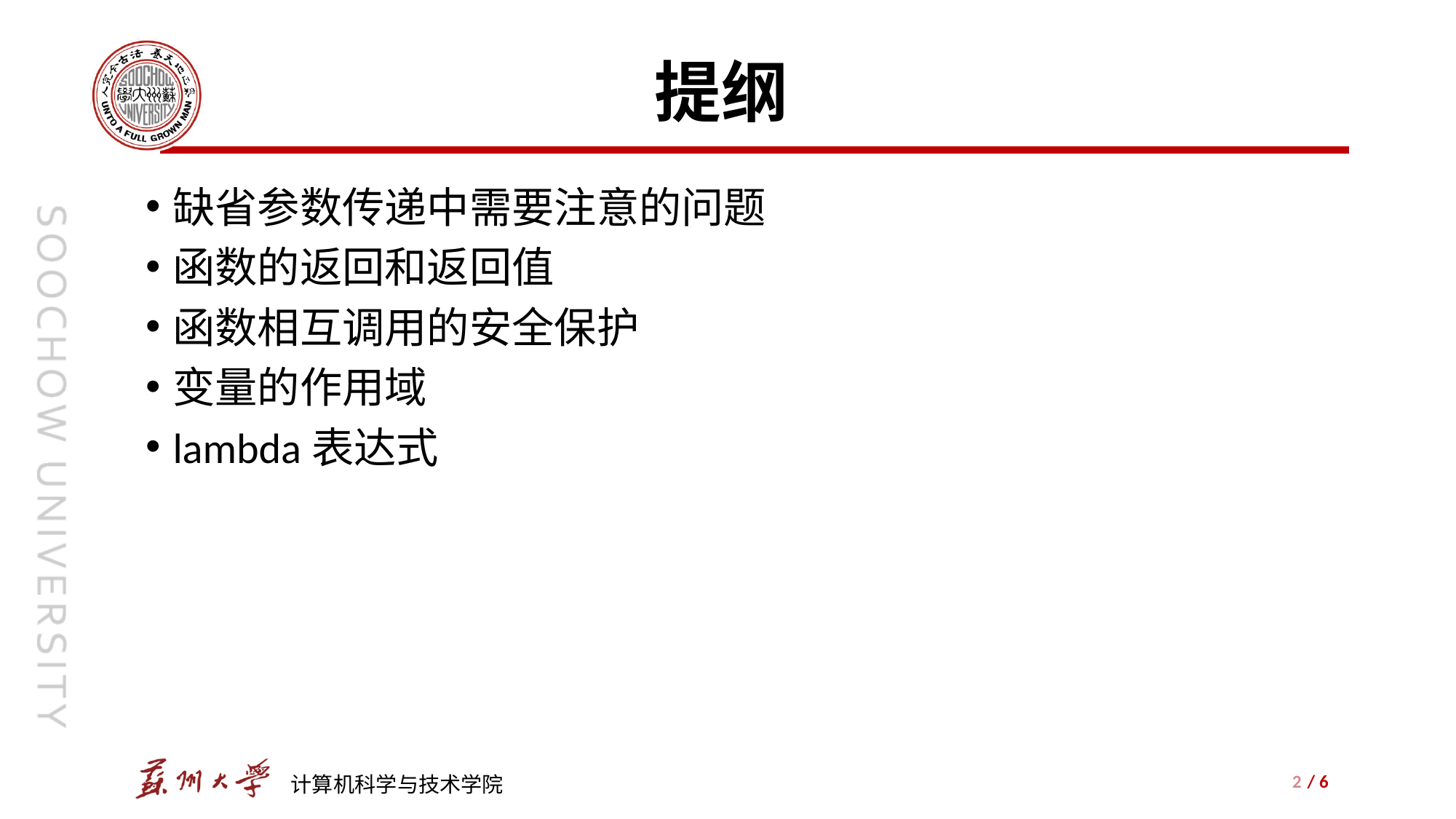

# 提纲
缺省参数传递中需要注意的问题
函数的返回和返回值
函数相互调用的安全保护
变量的作用域
lambda表达式
2